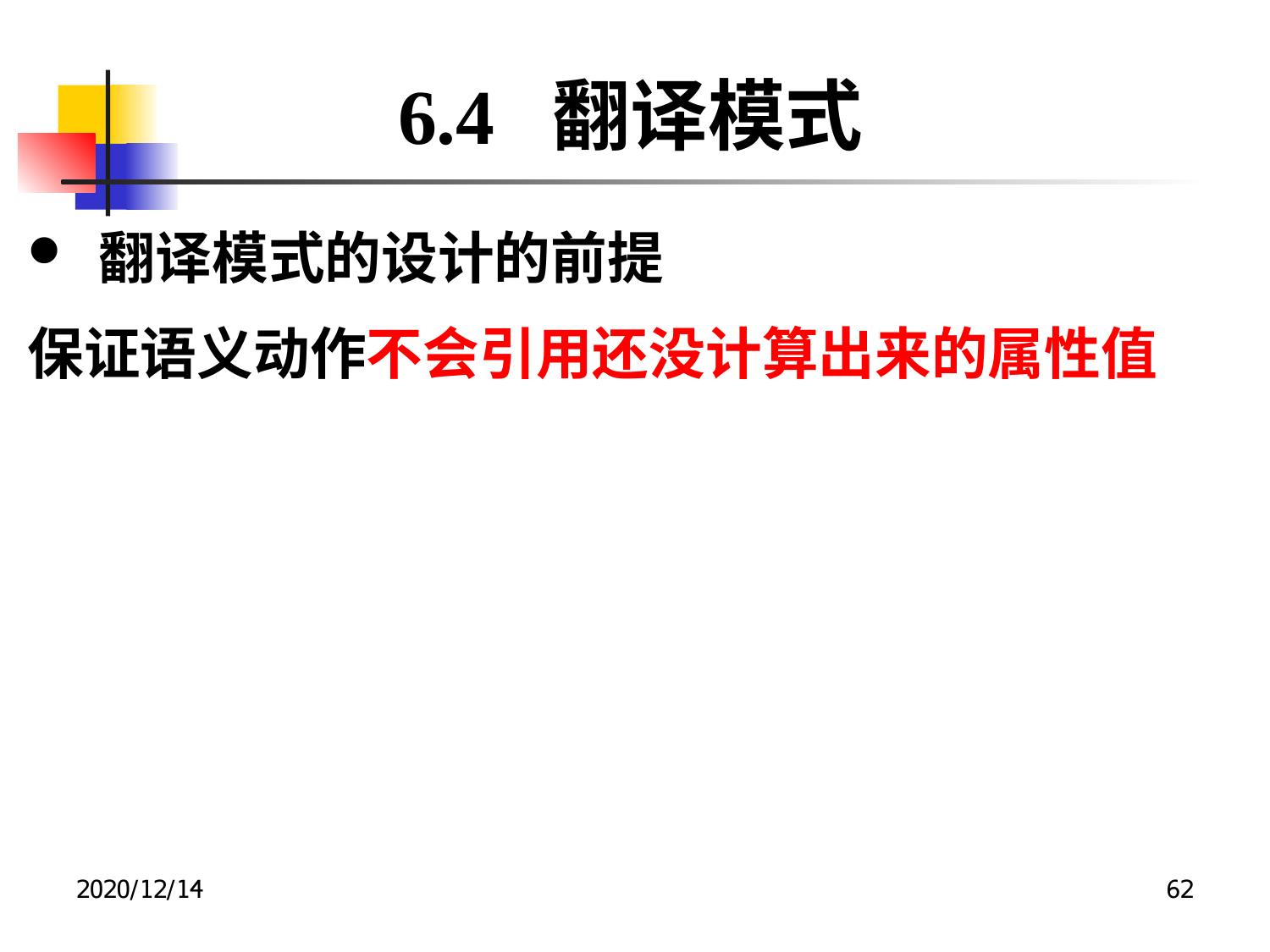

6.4  翻译模式
 翻译模式的设计的前提
保证语义动作不会引用还没计算出来的属性值
2020/12/14
62